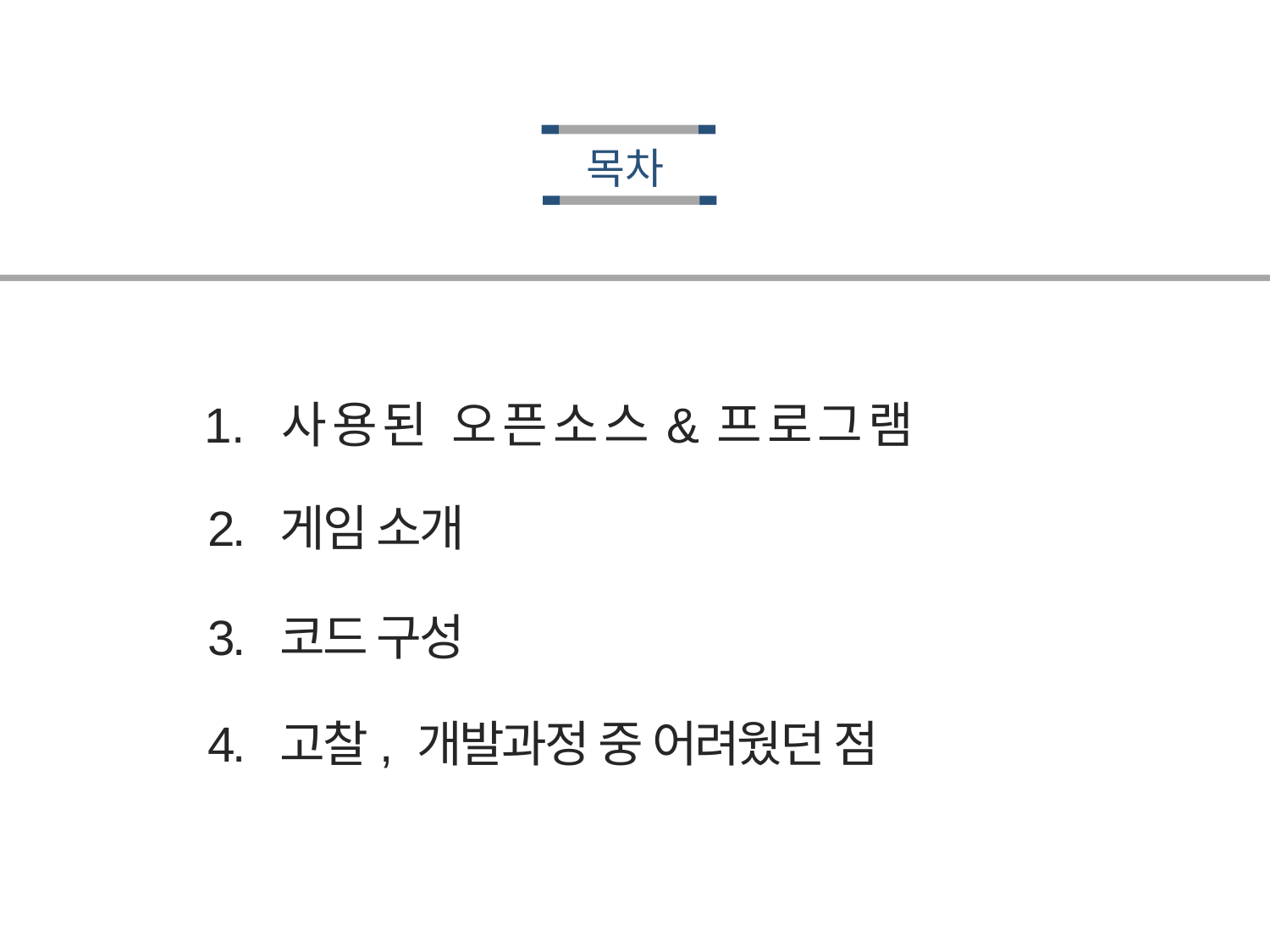

목차

1. 사용된 오픈소스&프로그램
2.  게임 소개
3.  코드 구성
4.  고찰, 개발과정 중 어려웠던 점